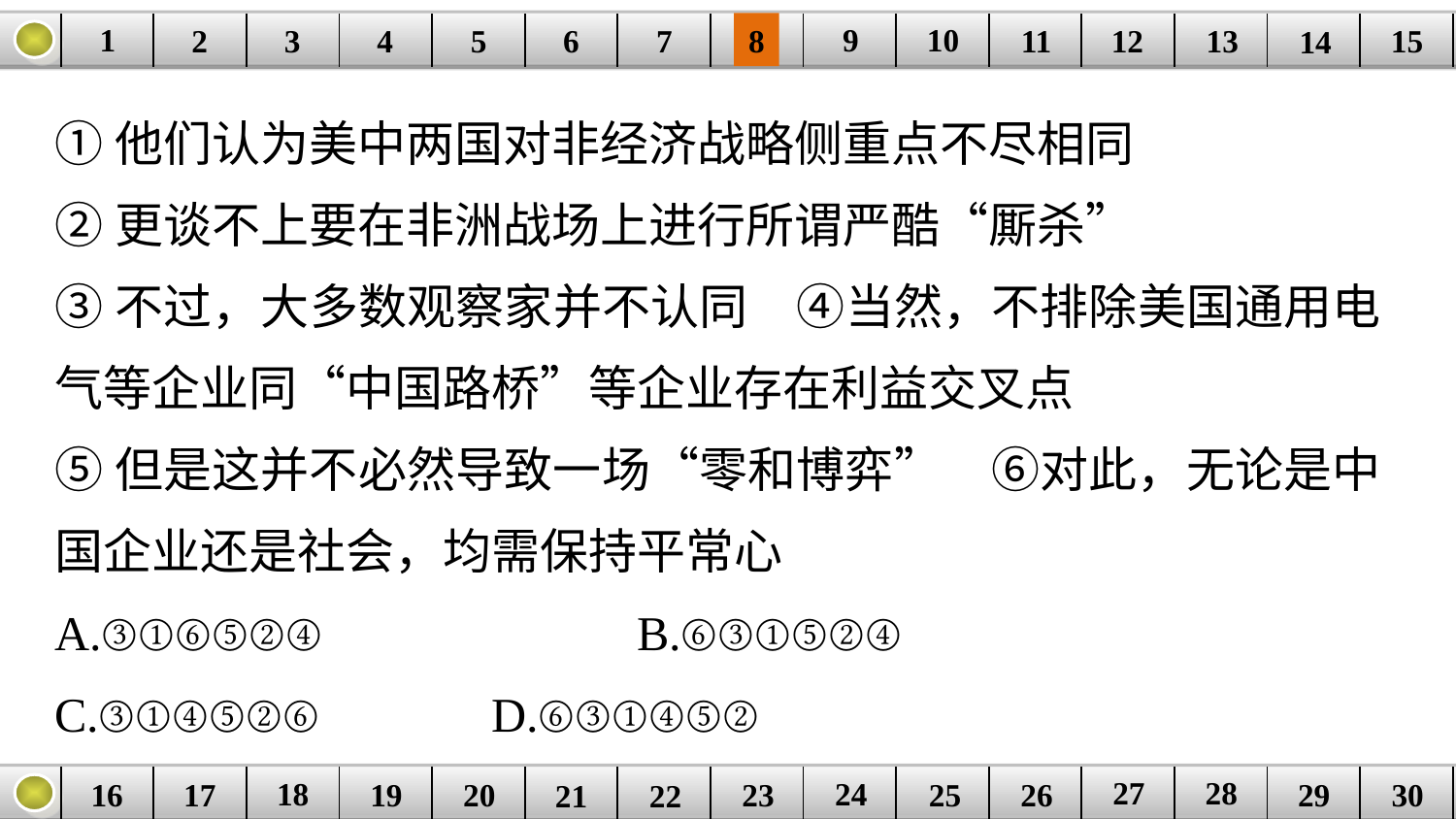

9
10
1
3
4
5
6
8
11
2
12
15
|  |  |  |  |  |  |  |  |  |  |  |  |  |  |  |
| --- | --- | --- | --- | --- | --- | --- | --- | --- | --- | --- | --- | --- | --- | --- |
7
13
14

①他们认为美中两国对非经济战略侧重点不尽相同
②更谈不上要在非洲战场上进行所谓严酷“厮杀”
③不过，大多数观察家并不认同　④当然，不排除美国通用电气等企业同“中国路桥”等企业存在利益交叉点
⑤但是这并不必然导致一场“零和博弈”　⑥对此，无论是中国企业还是社会，均需保持平常心
A.③①⑥⑤②④  		B.⑥③①⑤②④
C.③①④⑤②⑥  		D.⑥③①④⑤②

27
28
18
24
16
25
26
30
|  |  |  |  |  |  |  |  |  |  |  |  |  |  |  |
| --- | --- | --- | --- | --- | --- | --- | --- | --- | --- | --- | --- | --- | --- | --- |
23
17
19
20
29
21
22